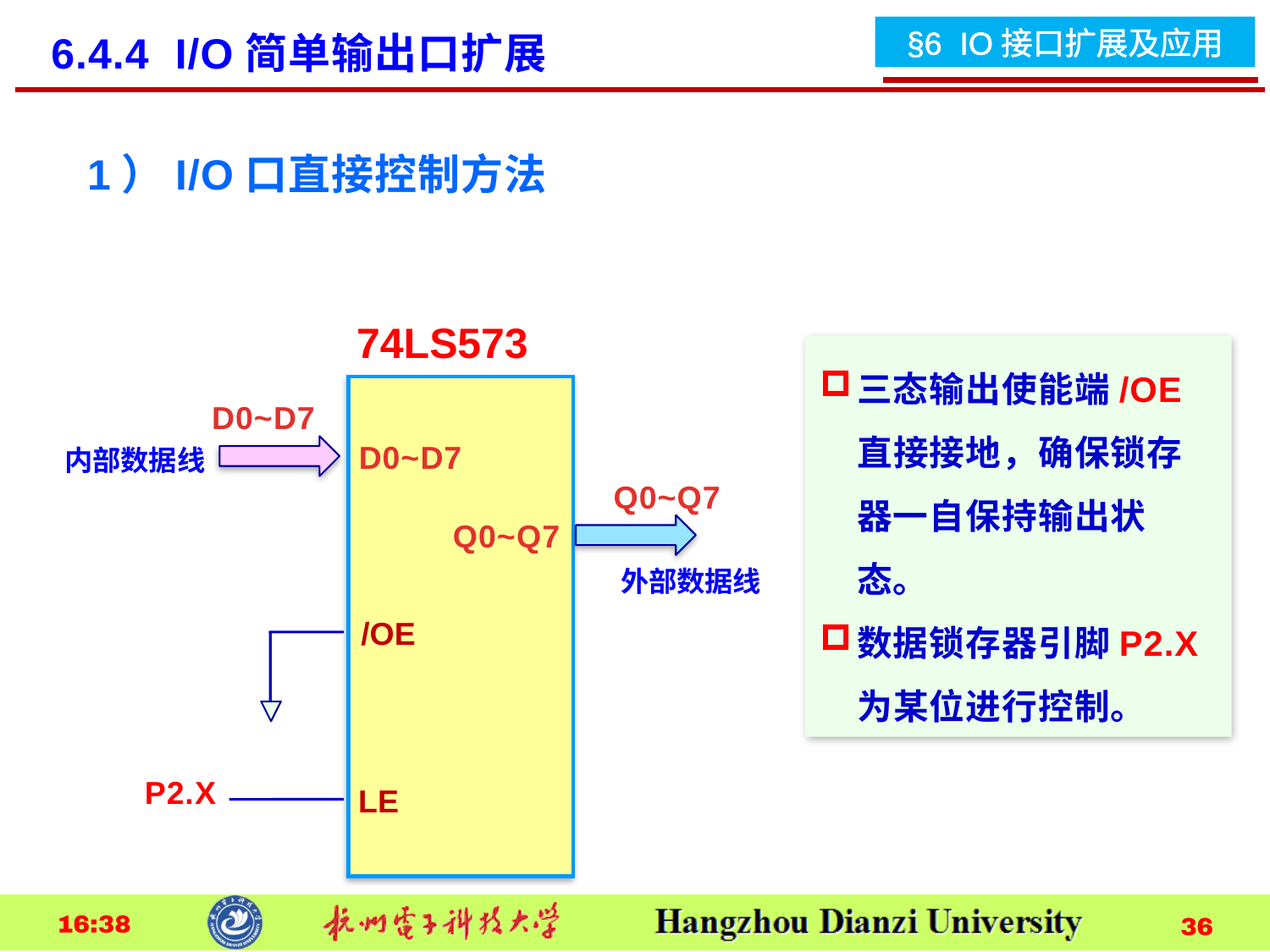

6.4.4  I/O简单输出口扩展
1）I/O口直接控制方法
74LS573
三态输出使能端/OE直接接地，确保锁存器一自保持输出状态。
数据锁存器引脚P2.X为某位进行控制。

D0~D7

内部数据线
D0~D7
Q0~Q7

Q0~Q7
外部数据线
/OE

P2.X
LE